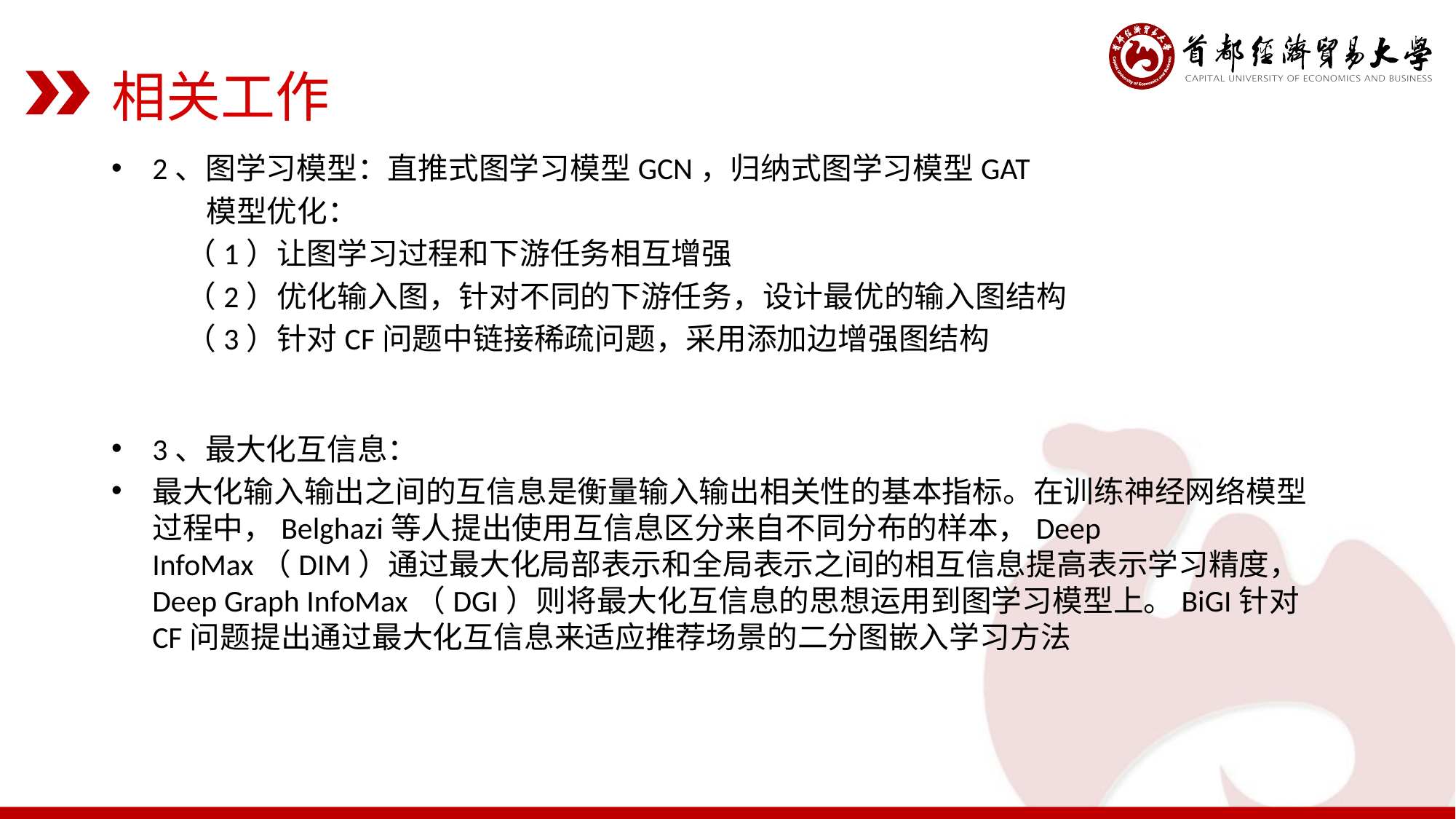

相关工作
2、图学习模型：直推式图学习模型GCN，归纳式图学习模型GAT
             模型优化：
          （1）让图学习过程和下游任务相互增强
          （2）优化输入图，针对不同的下游任务，设计最优的输入图结构
          （3）针对CF问题中链接稀疏问题，采用添加边增强图结构

3、最大化互信息：
最大化输入输出之间的互信息是衡量输入输出相关性的基本指标。在训练神经网络模型过程中，Belghazi等人提出使用互信息区分来自不同分布的样本，Deep InfoMax（DIM）通过最大化局部表示和全局表示之间的相互信息提高表示学习精度，Deep Graph InfoMax（DGI）则将最大化互信息的思想运用到图学习模型上。BiGI针对CF问题提出通过最大化互信息来适应推荐场景的二分图嵌入学习方法